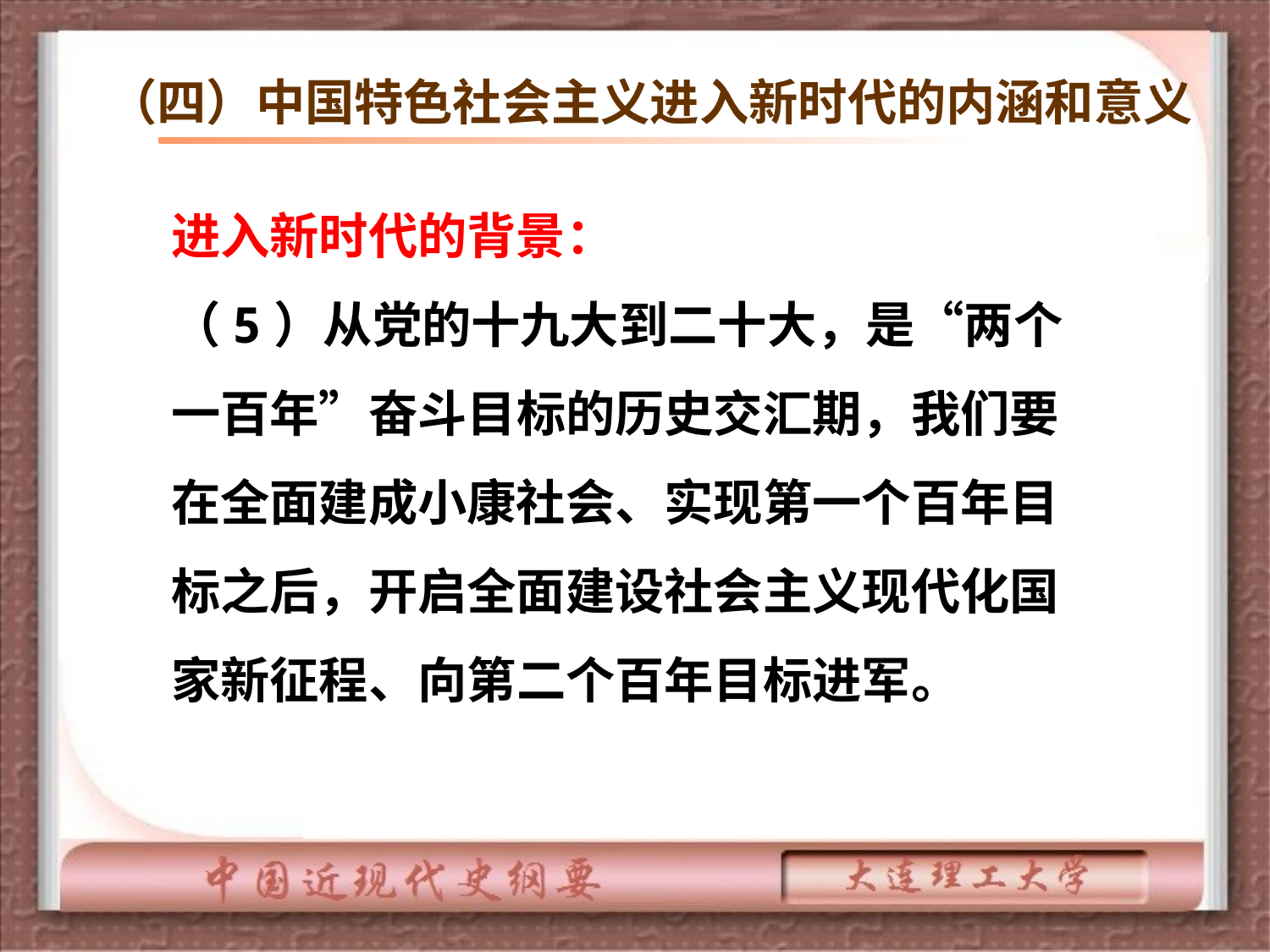

（四）中国特色社会主义进入新时代的内涵和意义

进入新时代的背景：
（5）从党的十九大到二十大，是“两个一百年”奋斗目标的历史交汇期，我们要在全面建成小康社会、实现第一个百年目标之后，开启全面建设社会主义现代化国家新征程、向第二个百年目标进军。